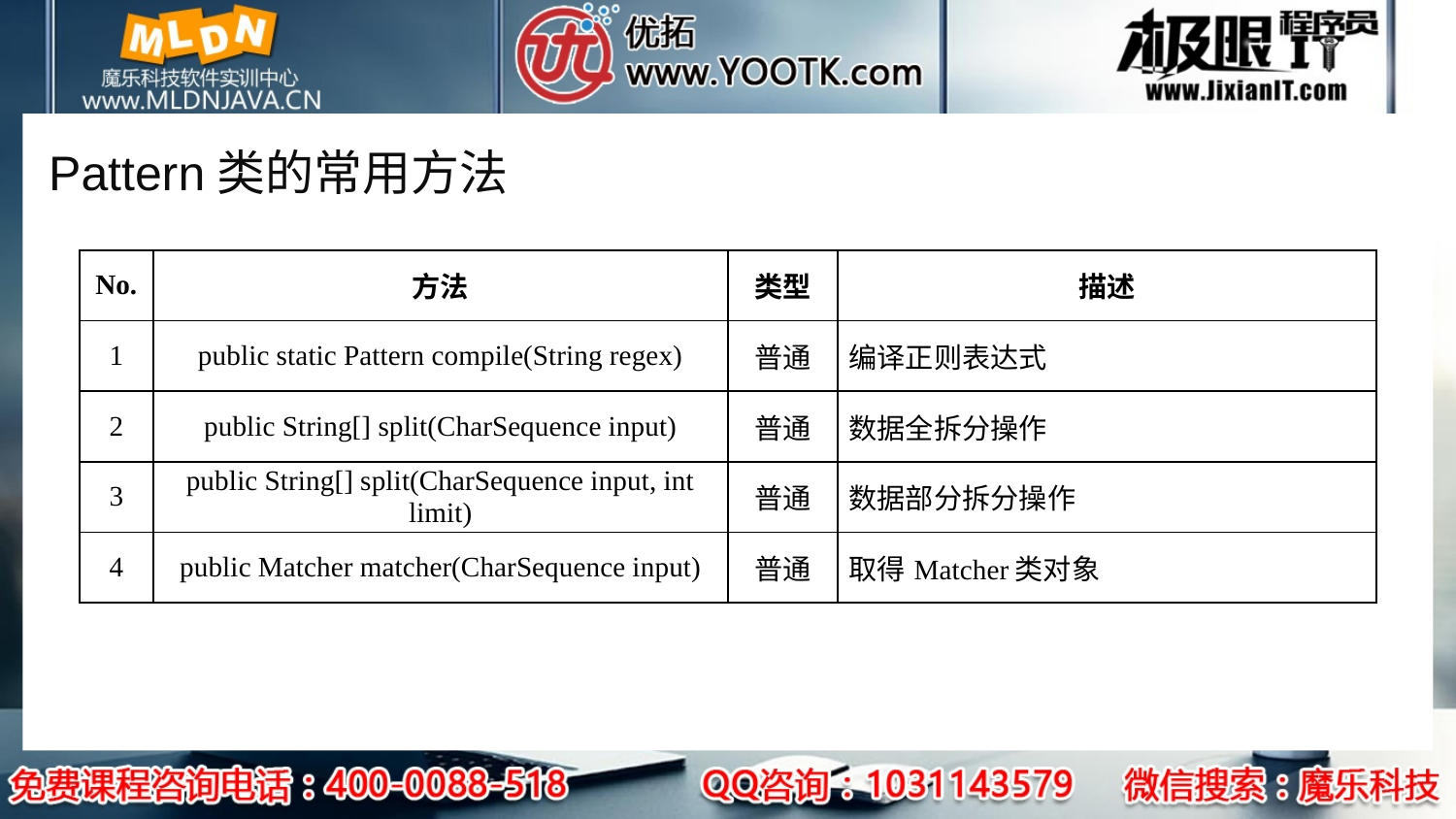

# Pattern类的常用方法
| No. | 方法 | 类型 | 描述 |
| --- | --- | --- | --- |
| 1 | public static Pattern compile(String regex) | 普通 | 编译正则表达式 |
| 2 | public String[] split(CharSequence input) | 普通 | 数据全拆分操作 |
| 3 | public String[] split(CharSequence input, int limit) | 普通 | 数据部分拆分操作 |
| 4 | public Matcher matcher(CharSequence input) | 普通 | 取得Matcher类对象 |